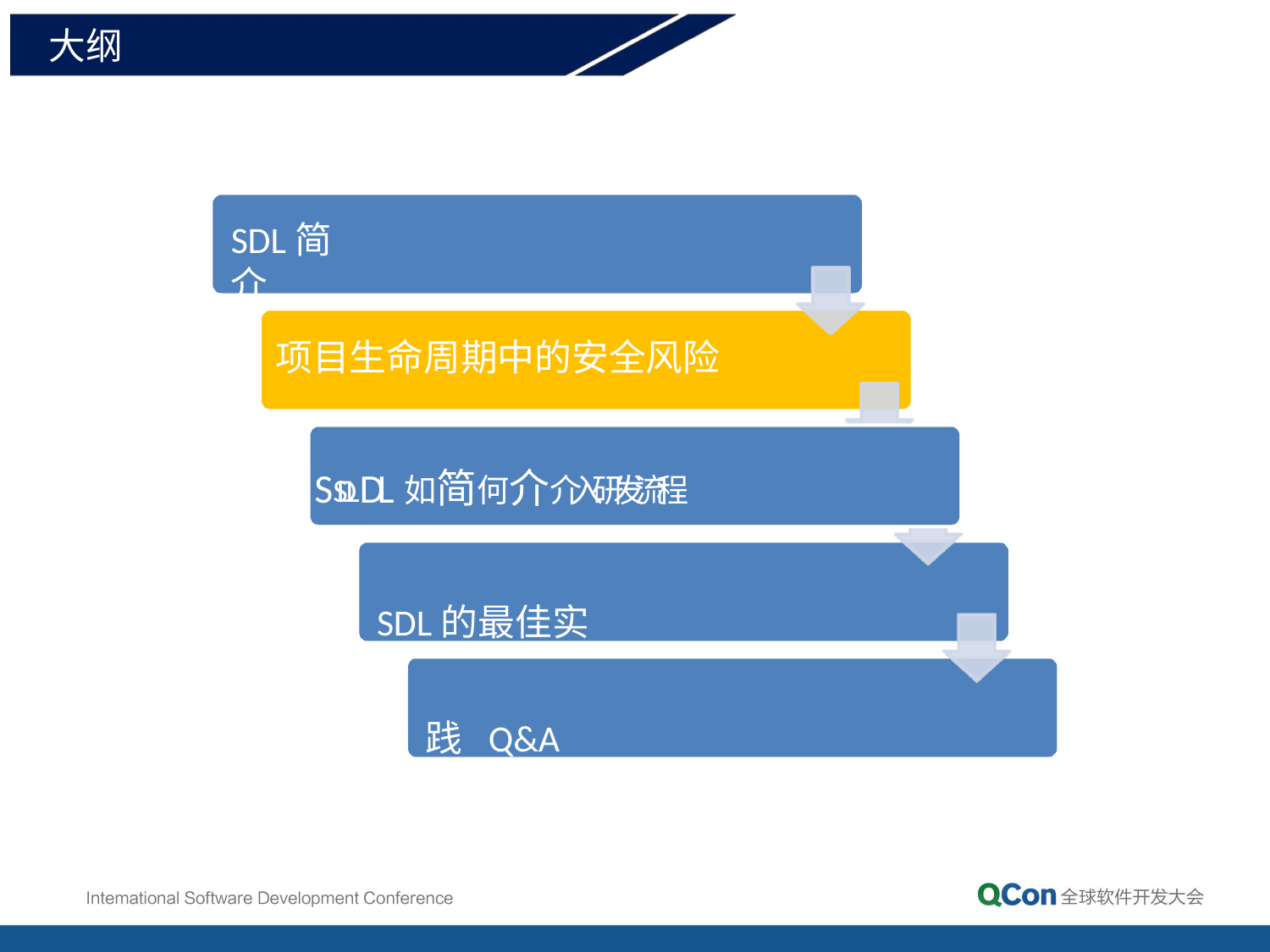

大纲

# SDL简介
项目生命周期中的安全风险

SSDLDL如简何介介入研发流程
SDL的最佳实践  Q&A